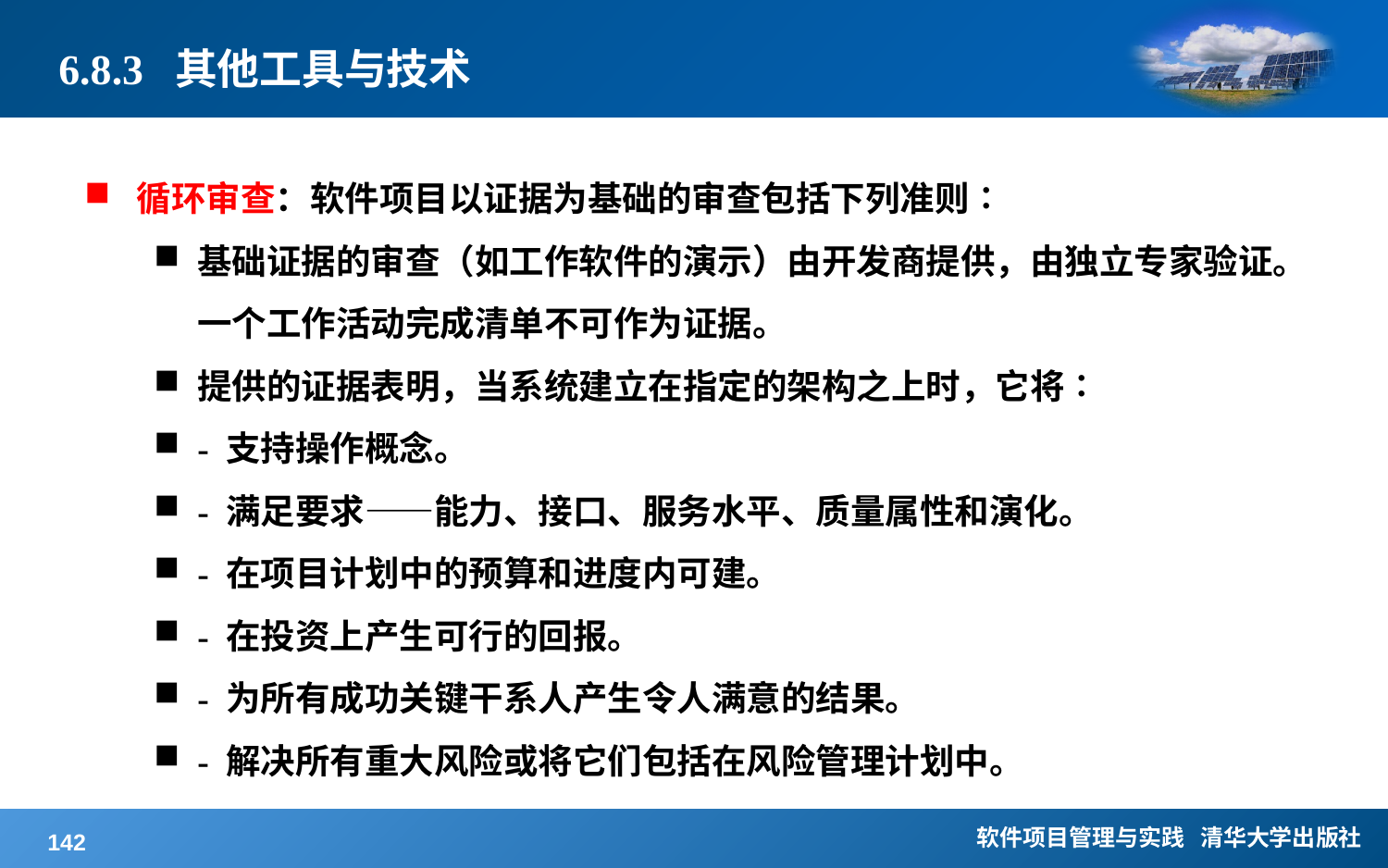

# 6.8.3  其他工具与技术
循环审查：软件项目以证据为基础的审查包括下列准则∶
基础证据的审查（如工作软件的演示）由开发商提供，由独立专家验证。一个工作活动完成清单不可作为证据。
提供的证据表明，当系统建立在指定的架构之上时，它将∶
- 支持操作概念。
- 满足要求――能力、接口、服务水平、质量属性和演化。
- 在项目计划中的预算和进度内可建。
- 在投资上产生可行的回报。
- 为所有成功关键干系人产生令人满意的结果。
- 解决所有重大风险或将它们包括在风险管理计划中。